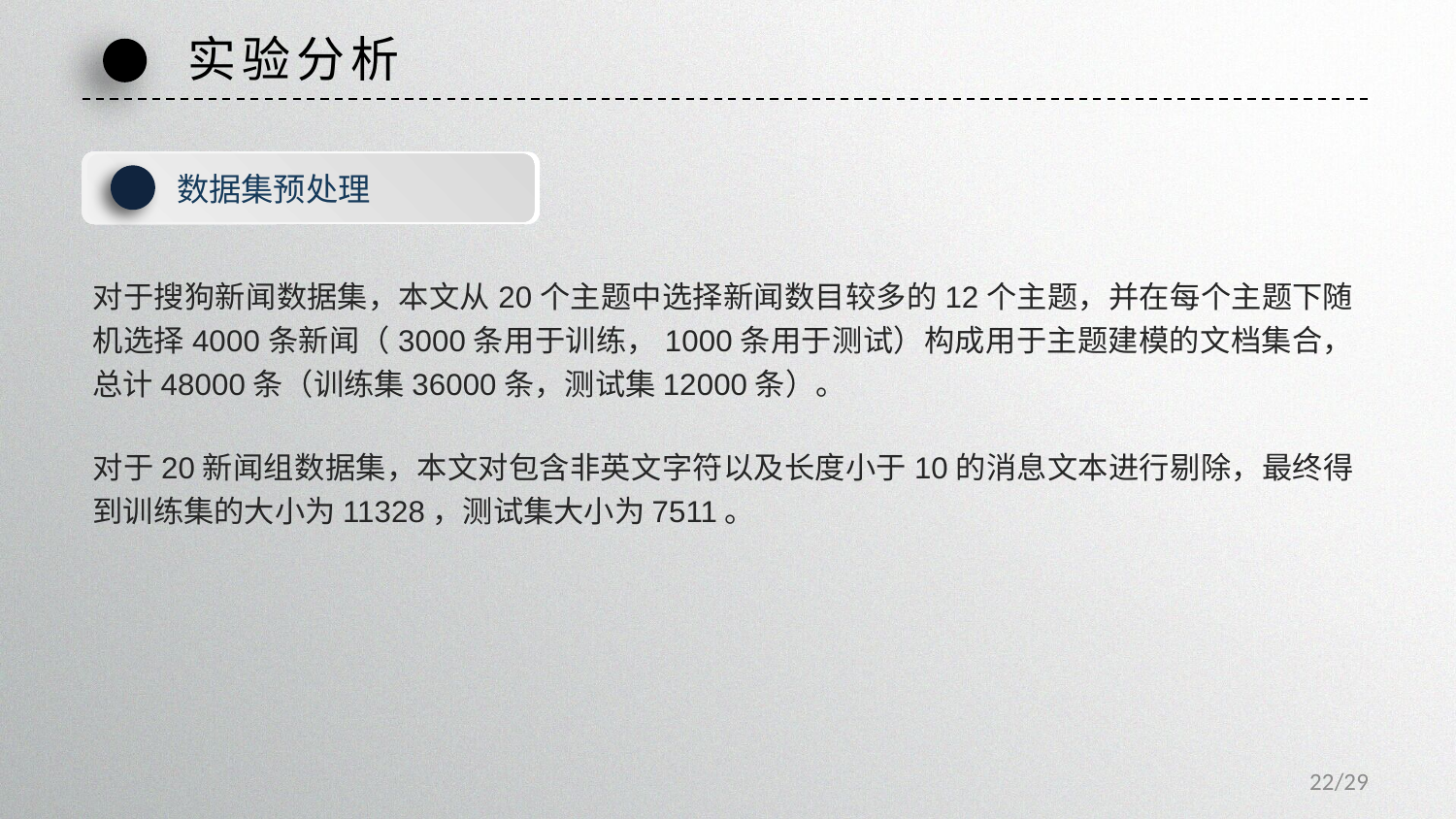

实验分析

数据集预处理

对于搜狗新闻数据集，本文从20个主题中选择新闻数目较多的12个主题，并在每个主题下随机选择4000条新闻（3000条用于训练，1000条用于测试）构成用于主题建模的文档集合，总计48000条（训练集36000条，测试集12000条）。
对于20新闻组数据集，本文对包含非英文字符以及长度小于10的消息文本进行剔除，最终得到训练集的大小为11328，测试集大小为7511。
22